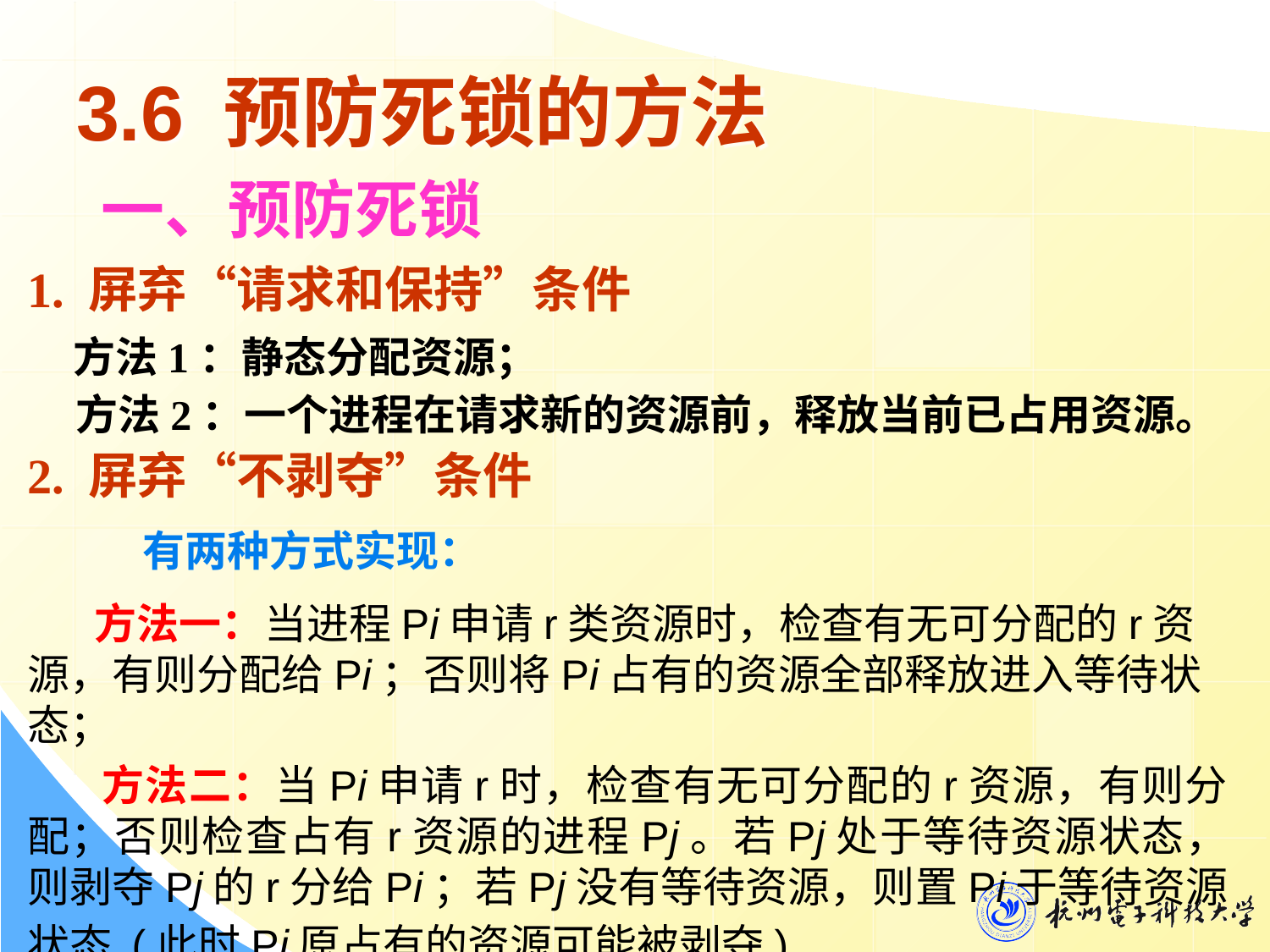

# 3.6 预防死锁的方法
  一、预防死锁
1. 屏弃“请求和保持”条件
   方法1：静态分配资源；
    方法2：一个进程在请求新的资源前，释放当前已占用资源。
2. 屏弃“不剥夺”条件
           有两种方式实现：
      方法一：当进程Pi申请r类资源时，检查有无可分配的r资源，有则分配给Pi；否则将Pi占有的资源全部释放进入等待状态；
      方法二：当Pi申请r时，检查有无可分配的r资源，有则分配；否则检查占有r资源的进程Pj。若Pj处于等待资源状态，则剥夺Pj的r分给Pi；若Pj没有等待资源，则置Pi于等待资源状态 (此时Pi原占有的资源可能被剥夺)